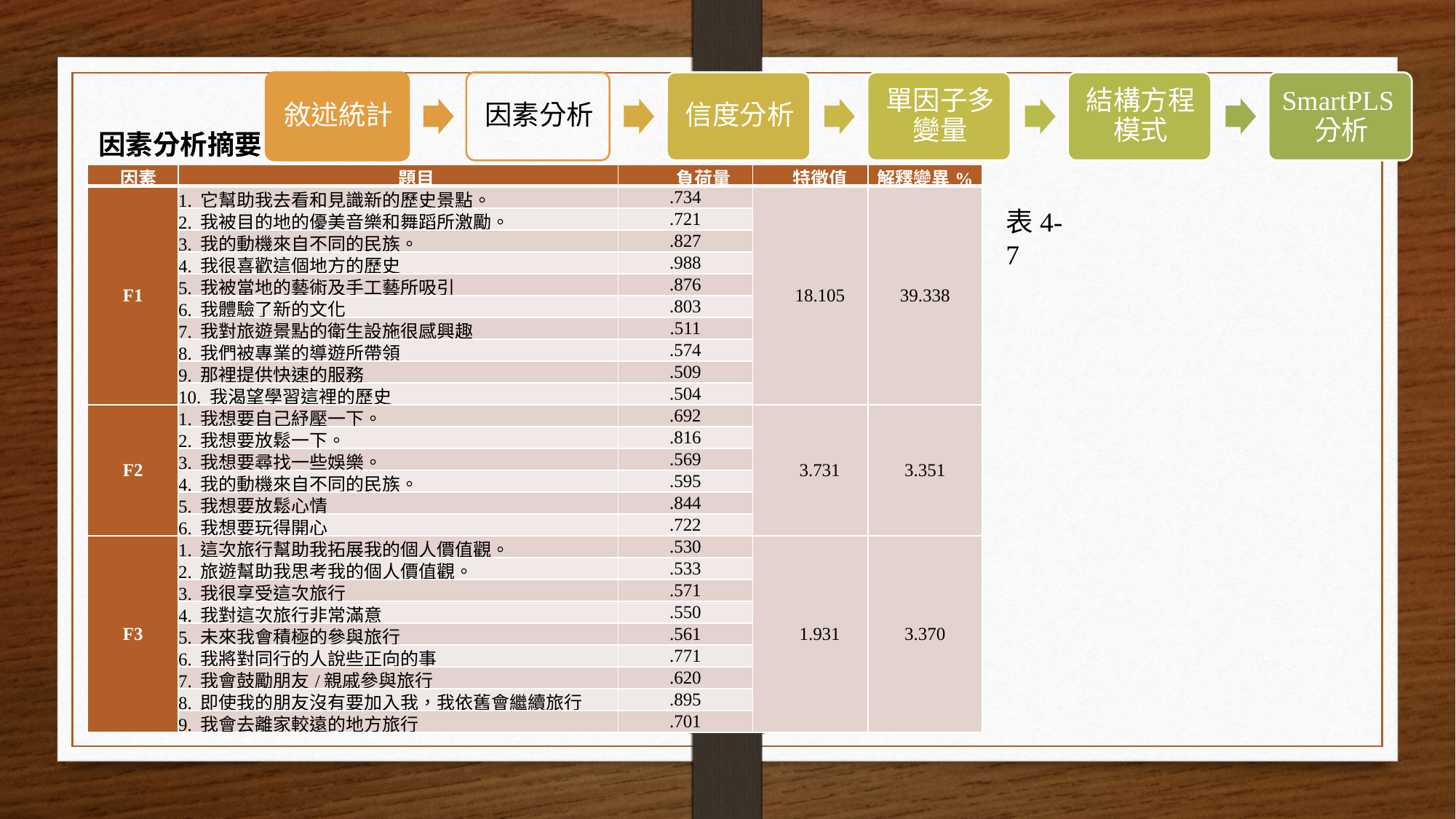

敘述統計

因素分析

信度分析

單因子多變量

結構方程模式

SmartPLS分析
因素分析摘要表
| 因素 | 題目 | 負荷量 | 特徵值 | 解釋變異% |
| --- | --- | --- | --- | --- |
| F1 | 1. 它幫助我去看和見識新的歷史景點。 | .734 | 18.105 | 39.338 |
|  | 2. 我被目的地的優美音樂和舞蹈所激勵。 | .721 |  |  |
|  | 3. 我的動機來自不同的民族。 | .827 |  |  |
|  | 4. 我很喜歡這個地方的歷史 | .988 |  |  |
|  | 5. 我被當地的藝術及手工藝所吸引 | .876 |  |  |
|  | 6. 我體驗了新的文化 | .803 |  |  |
|  | 7. 我對旅遊景點的衛生設施很感興趣 | .511 |  |  |
|  | 8. 我們被專業的導遊所帶領 | .574 |  |  |
|  | 9. 那裡提供快速的服務 | .509 |  |  |
|  | 10. 我渴望學習這裡的歷史 | .504 |  |  |
| F2 | 1. 我想要自己紓壓一下。 | .692 | 3.731 | 3.351 |
|  | 2. 我想要放鬆一下。 | .816 |  |  |
|  | 3. 我想要尋找一些娛樂。 | .569 |  |  |
|  | 4. 我的動機來自不同的民族。 | .595 |  |  |
|  | 5. 我想要放鬆心情 | .844 |  |  |
|  | 6. 我想要玩得開心 | .722 |  |  |
| F3 | 1. 這次旅行幫助我拓展我的個人價值觀。 | .530 | 1.931 | 3.370 |
|  | 2. 旅遊幫助我思考我的個人價值觀。 | .533 |  |  |
|  | 3. 我很享受這次旅行 | .571 |  |  |
|  | 4. 我對這次旅行非常滿意 | .550 |  |  |
|  | 5. 未來我會積極的參與旅行 | .561 |  |  |
|  | 6. 我將對同行的人說些正向的事 | .771 |  |  |
|  | 7. 我會鼓勵朋友/親戚參與旅行 | .620 |  |  |
|  | 8. 即使我的朋友沒有要加入我，我依舊會繼續旅行 | .895 |  |  |
|  | 9. 我會去離家較遠的地方旅行 | .701 |  |  |
表4-7